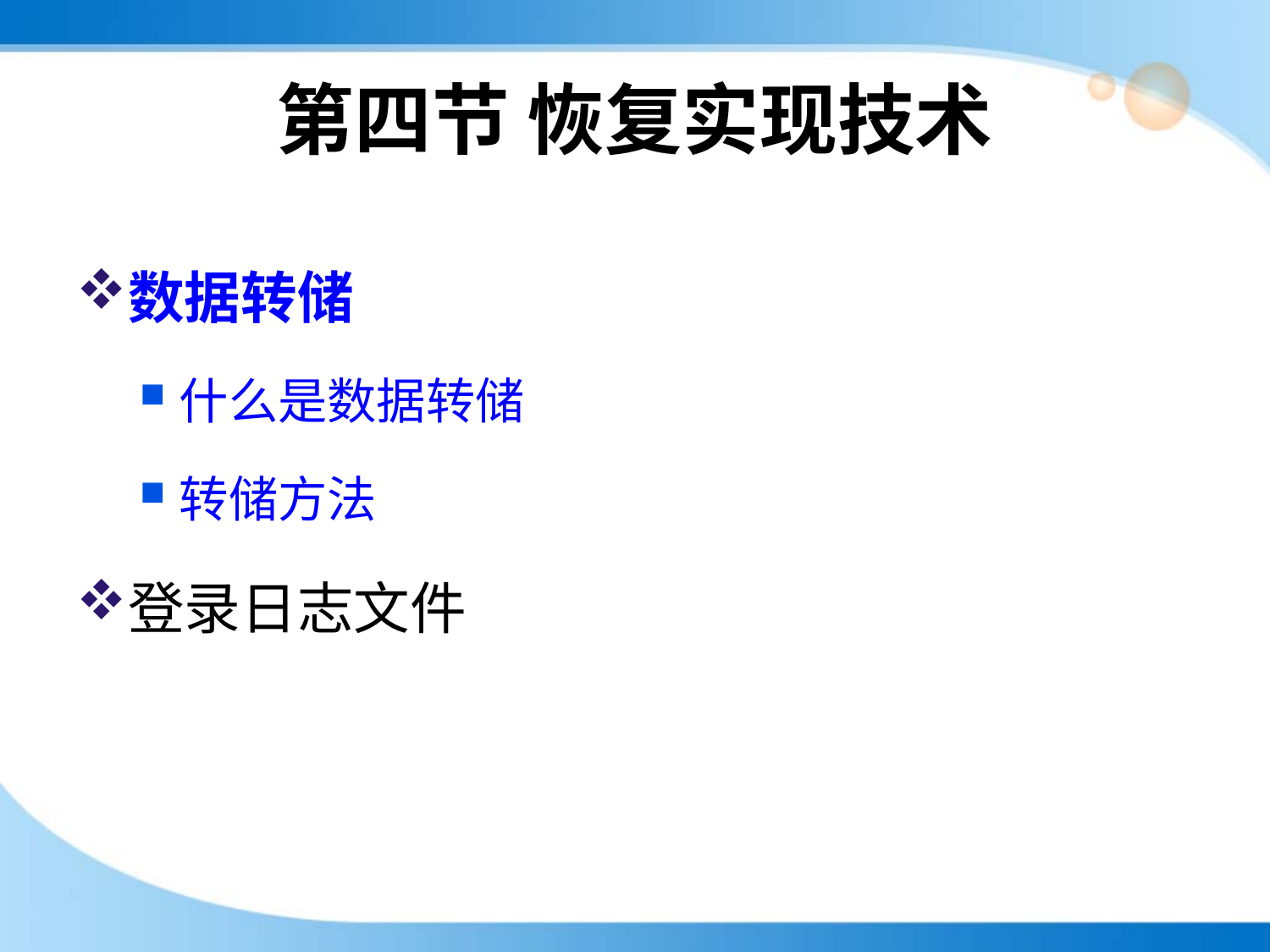

# 第四节 恢复实现技术
数据转储
什么是数据转储
转储方法
登录日志文件